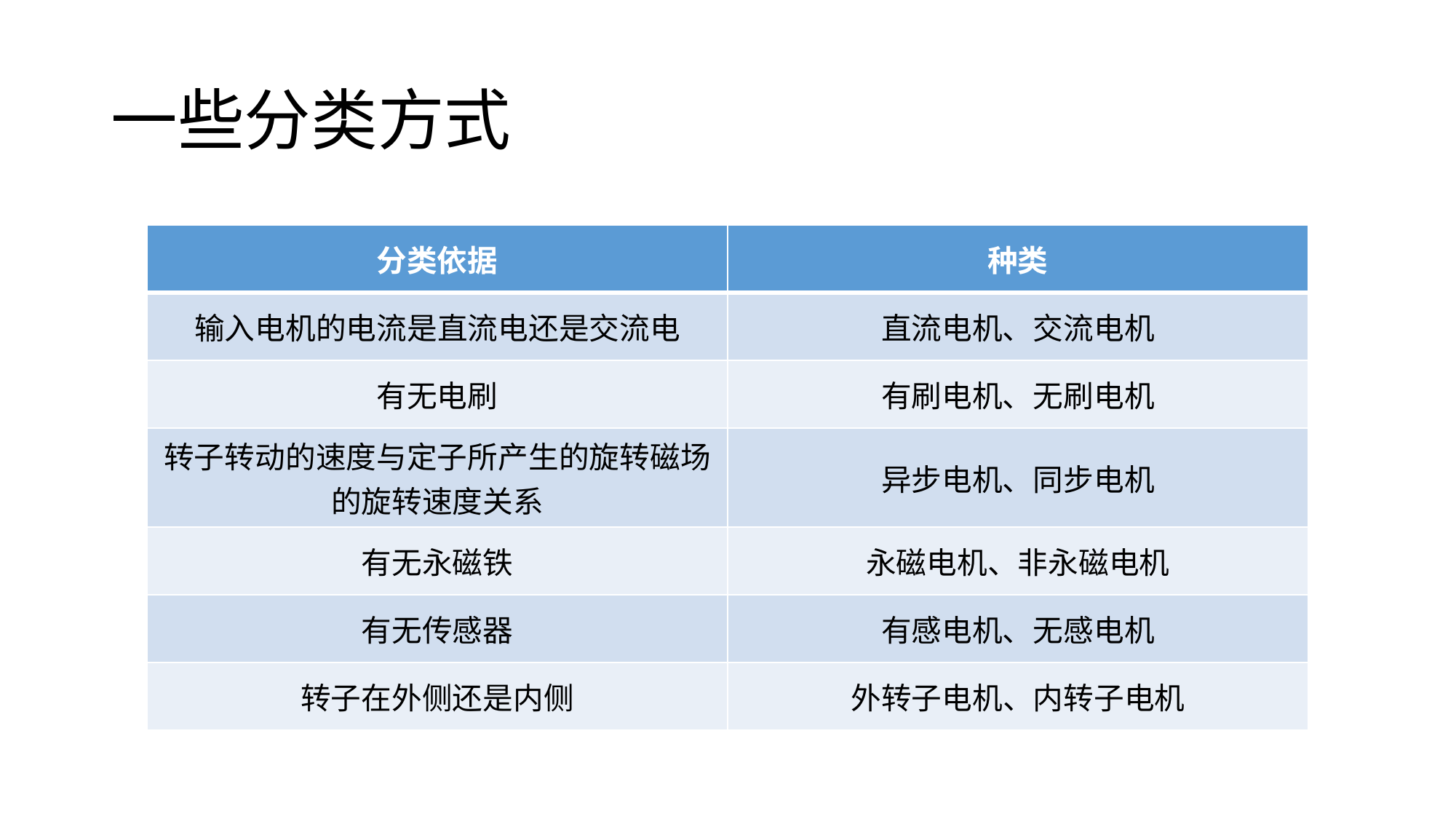

# 一些分类方式
| 分类依据 | 种类 |
| --- | --- |
| 输入电机的电流是直流电还是交流电 | 直流电机、交流电机 |
| 有无电刷 | 有刷电机、无刷电机 |
| 转子转动的速度与定子所产生的旋转磁场的旋转速度关系 | 异步电机、同步电机 |
| 有无永磁铁 | 永磁电机、非永磁电机 |
| 有无传感器 | 有感电机、无感电机 |
| 转子在外侧还是内侧 | 外转子电机、内转子电机 |